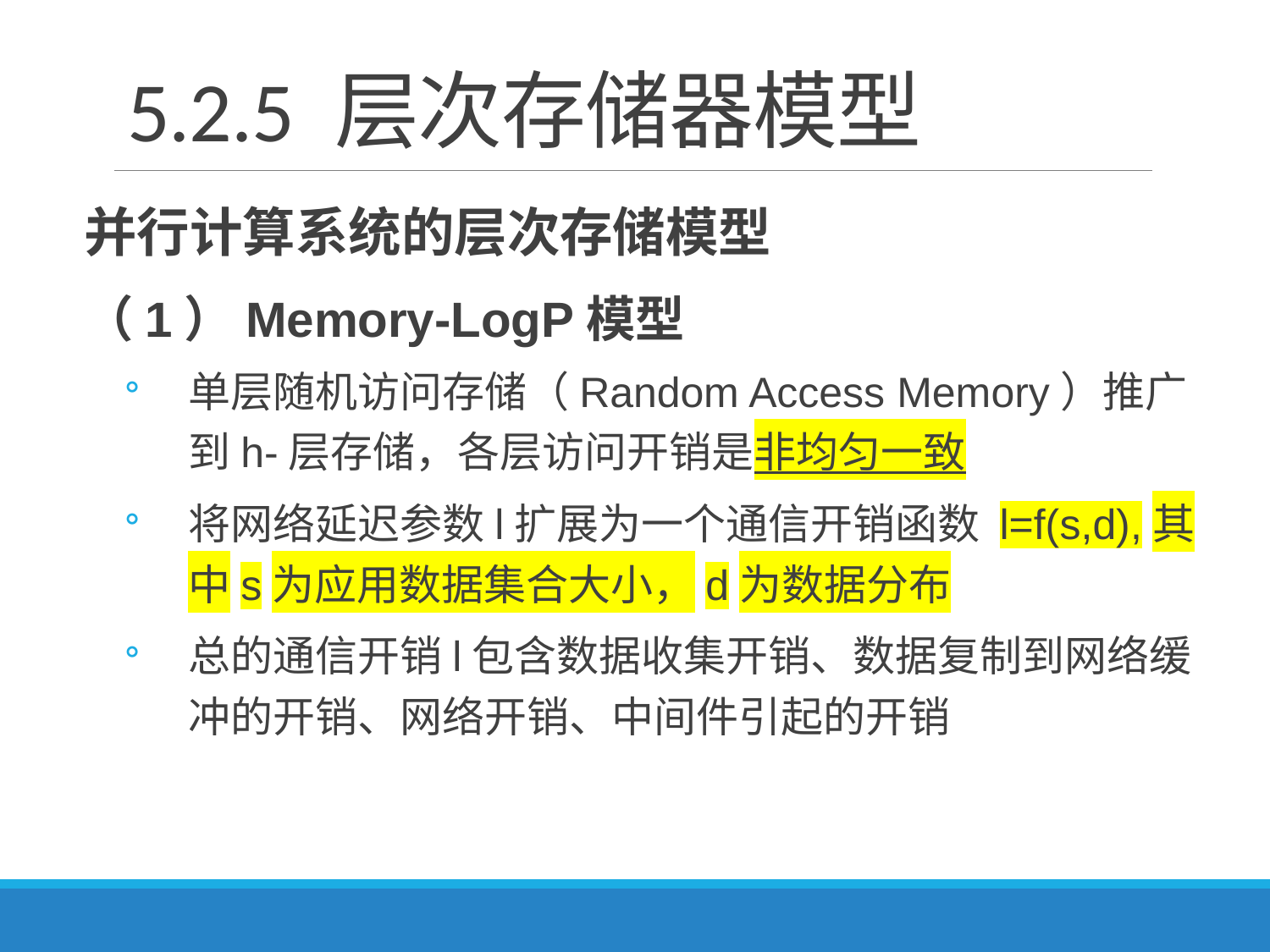

# 5.2.5 层次存储器模型
并行计算系统的层次存储模型
（1）Memory-LogP模型
单层随机访问存储（Random Access Memory）推广到h-层存储，各层访问开销是非均匀一致
将网络延迟参数l扩展为一个通信开销函数 l=f(s,d),其中s为应用数据集合大小，d为数据分布
总的通信开销l包含数据收集开销、数据复制到网络缓冲的开销、网络开销、中间件引起的开销
51